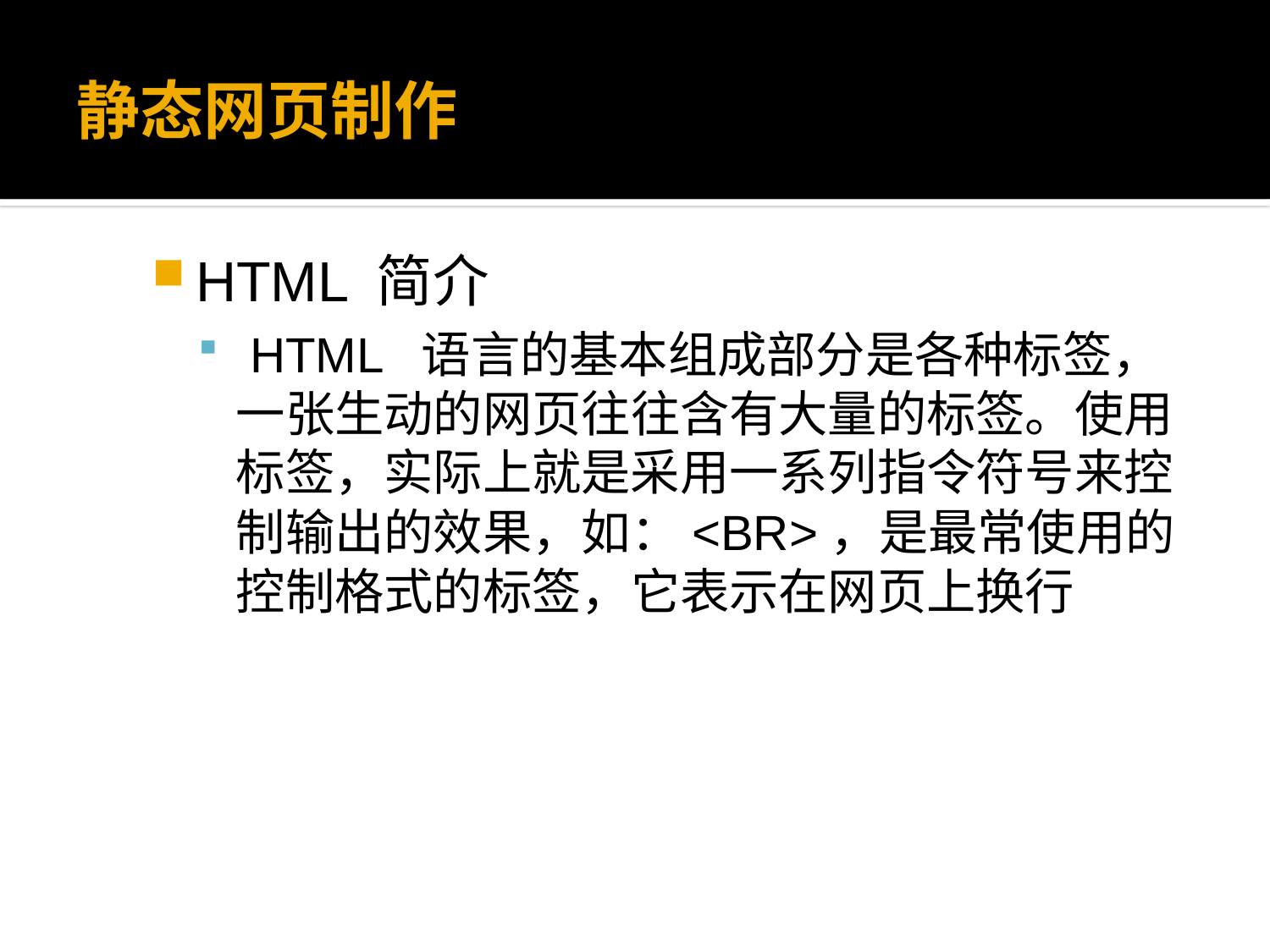

# 静态网页制作
HTML 简介
 HTML  语言的基本组成部分是各种标签，一张生动的网页往往含有大量的标签。使用标签，实际上就是采用一系列指令符号来控制输出的效果，如：<BR>，是最常使用的控制格式的标签，它表示在网页上换行